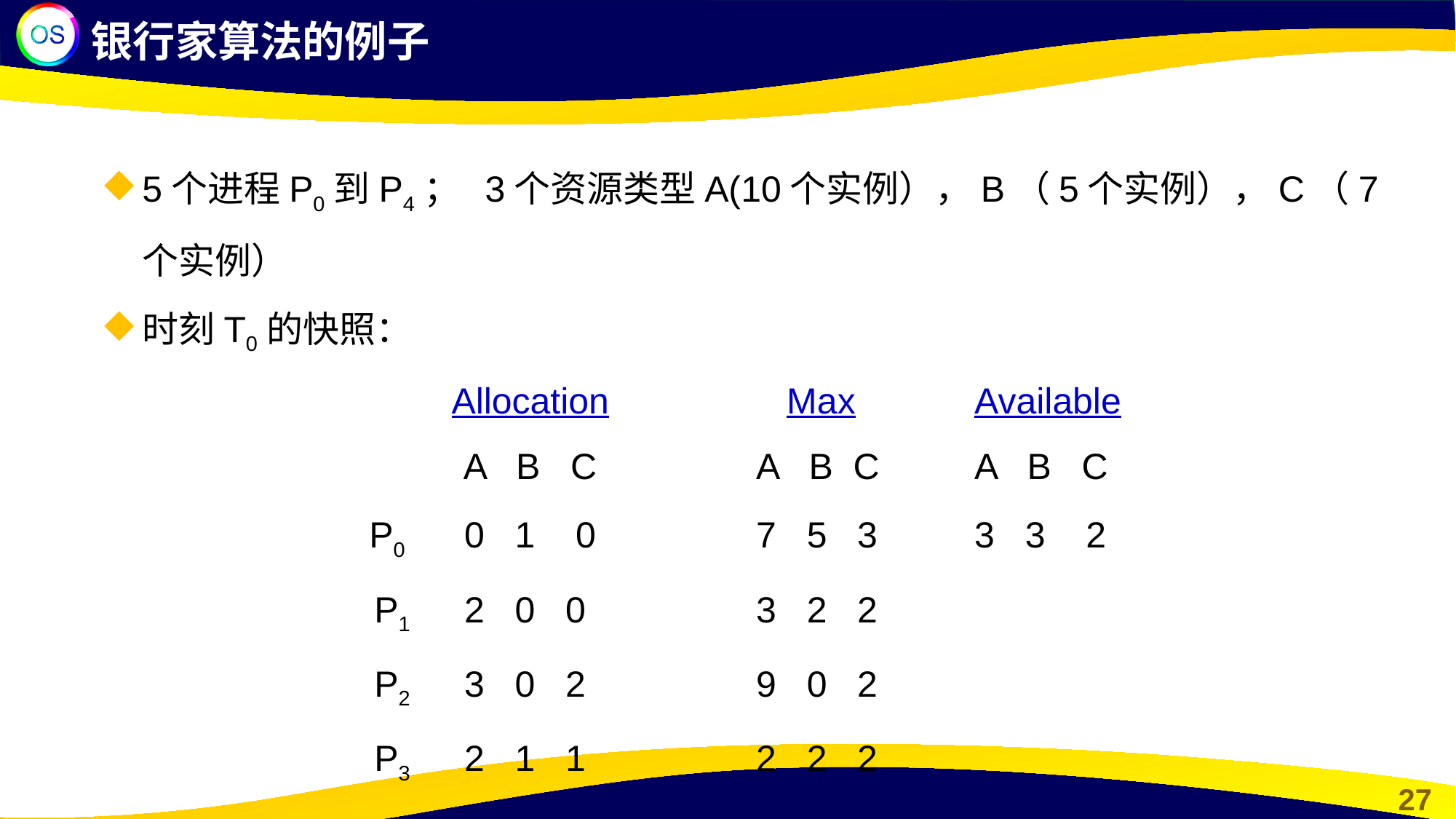

银行家算法的例子
5个进程P0到P4；  3个资源类型A(10个实例），B（5个实例），C（7个实例）
时刻T0的快照：
			Allocation		   Max		Available
			A   B   C		A   B  C 	A   B   C
		P0	0   1    0		7   5   3 	3   3    2
		 P1	2   0   0 		3   2   2
		 P2	3   0   2 		9   0   2
		 P3	2   1   1 		2   2   2
		 P4	0   0   2		4   3   3